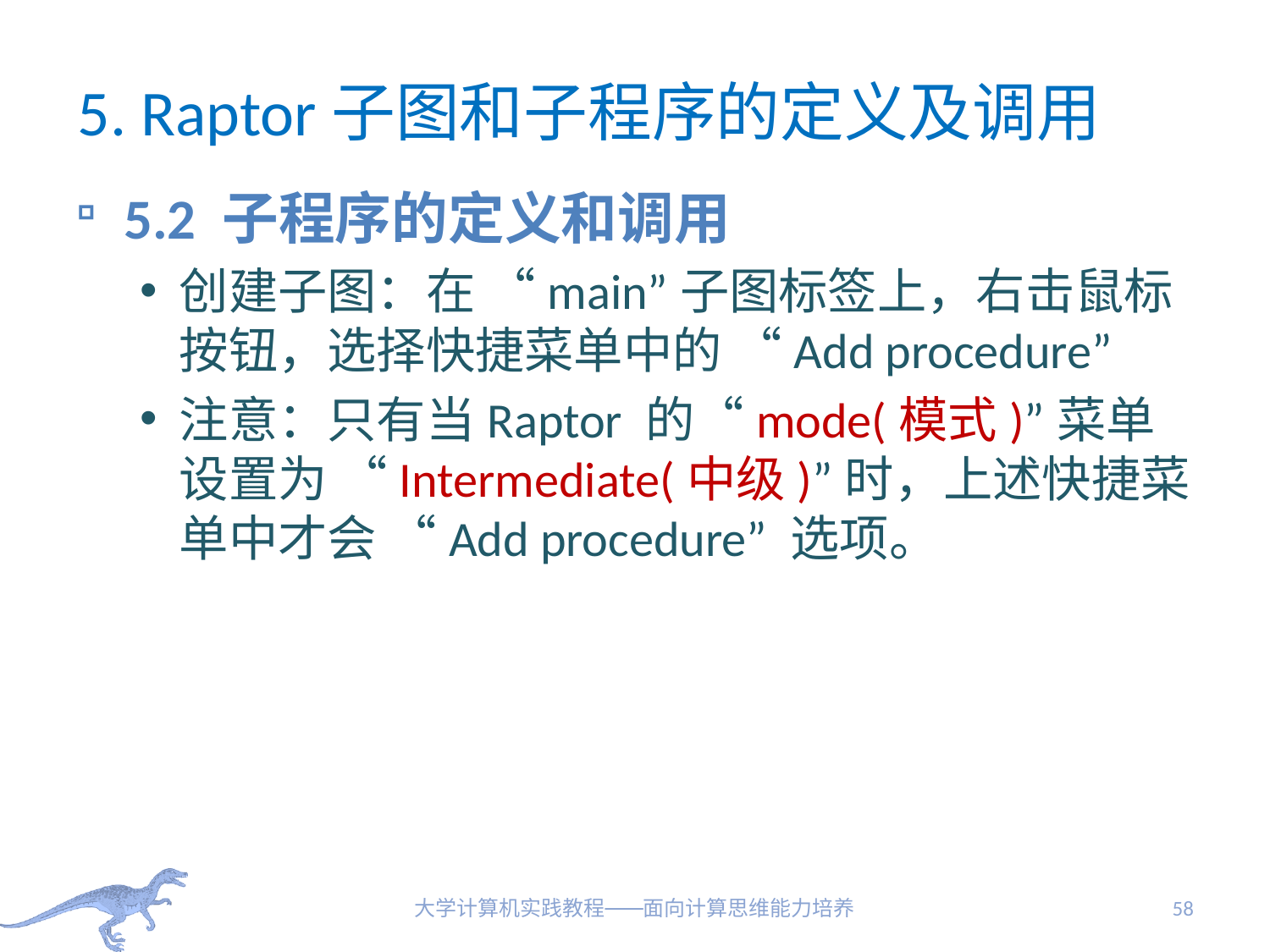

# 5. Raptor子图和子程序的定义及调用
5.2 子程序的定义和调用
创建子图：在 “main”子图标签上，右击鼠标按钮，选择快捷菜单中的 “Add procedure”
注意：只有当Raptor 的“mode(模式)”菜单设置为 “Intermediate(中级)”时，上述快捷菜单中才会 “Add procedure” 选项。
大学计算机实践教程——面向计算思维能力培养
58